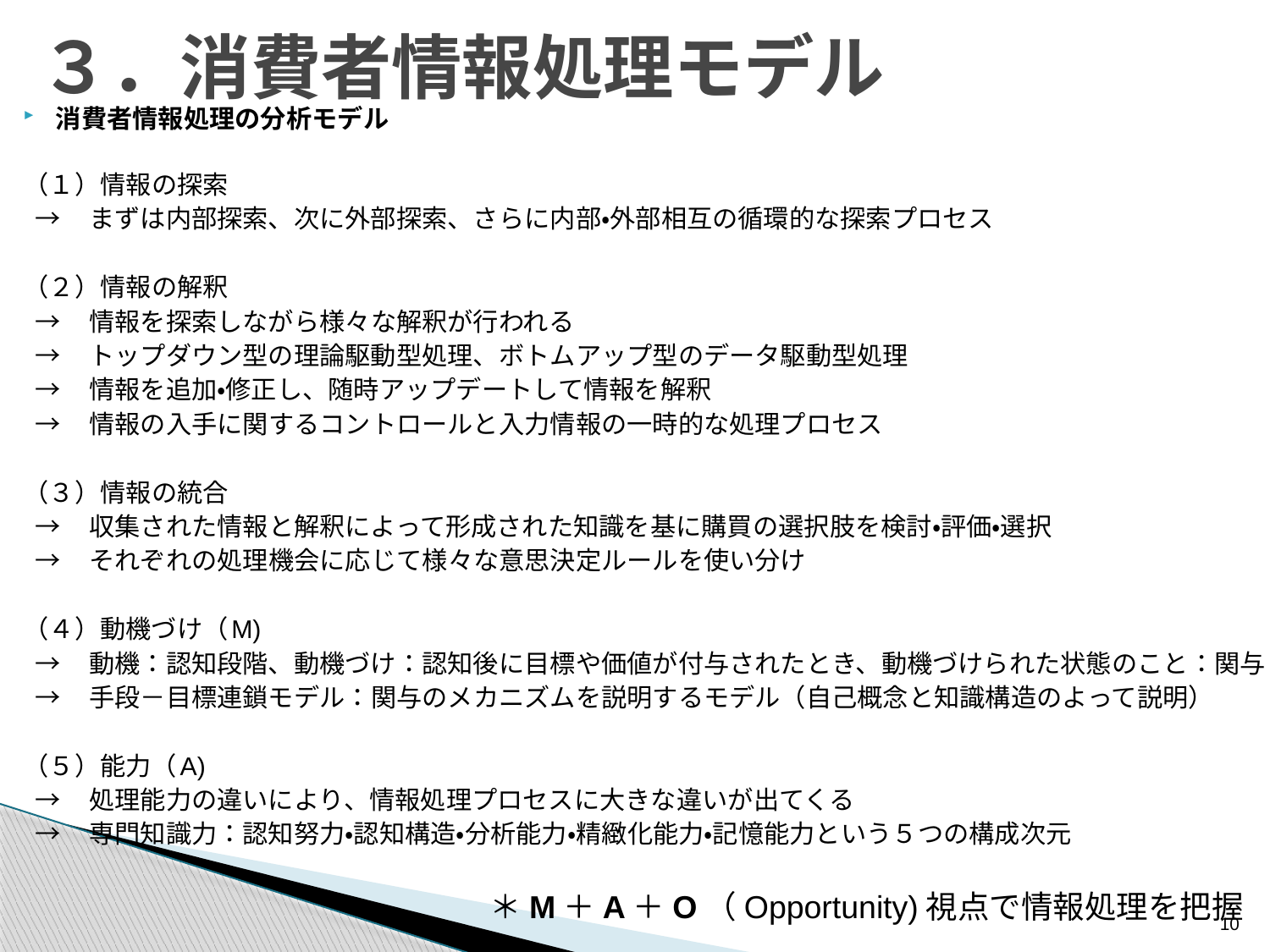

# ３．消費者情報処理モデル
消費者情報処理の分析モデル

（１）情報の探索
  →　まずは内部探索、次に外部探索、さらに内部・外部相互の循環的な探索プロセス

（２）情報の解釈
  →　情報を探索しながら様々な解釈が行われる
  →　トップダウン型の理論駆動型処理、ボトムアップ型のデータ駆動型処理
  →　情報を追加・修正し、随時アップデートして情報を解釈
  →　情報の入手に関するコントロールと入力情報の一時的な処理プロセス

（３）情報の統合
  →　収集された情報と解釈によって形成された知識を基に購買の選択肢を検討・評価・選択
  →　それぞれの処理機会に応じて様々な意思決定ルールを使い分け

（４）動機づけ（M)
  →　動機：認知段階、動機づけ：認知後に目標や価値が付与されたとき、動機づけられた状態のこと：関与
  →　手段－目標連鎖モデル：関与のメカニズムを説明するモデル（自己概念と知識構造のよって説明）

（５）能力（A)
  →　処理能力の違いにより、情報処理プロセスに大きな違いが出てくる
  →　専門知識力：認知努力・認知構造・分析能力・精緻化能力・記憶能力という５つの構成次元

＊M＋A＋O（Opportunity)視点で情報処理を把握
10